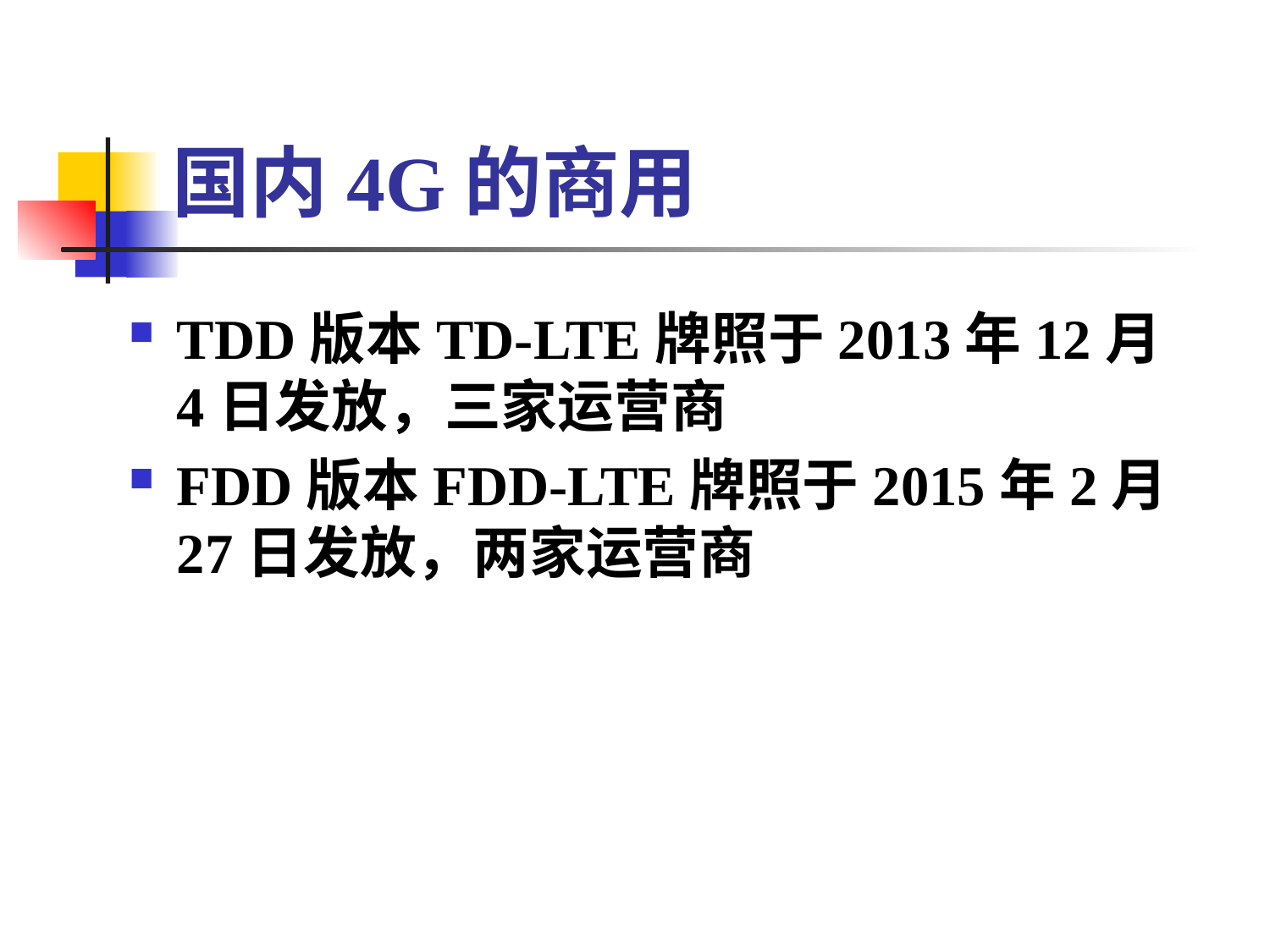

# 国内4G的商用
TDD版本TD-LTE牌照于2013年12月4日发放，三家运营商
FDD版本FDD-LTE牌照于2015年2月27日发放，两家运营商